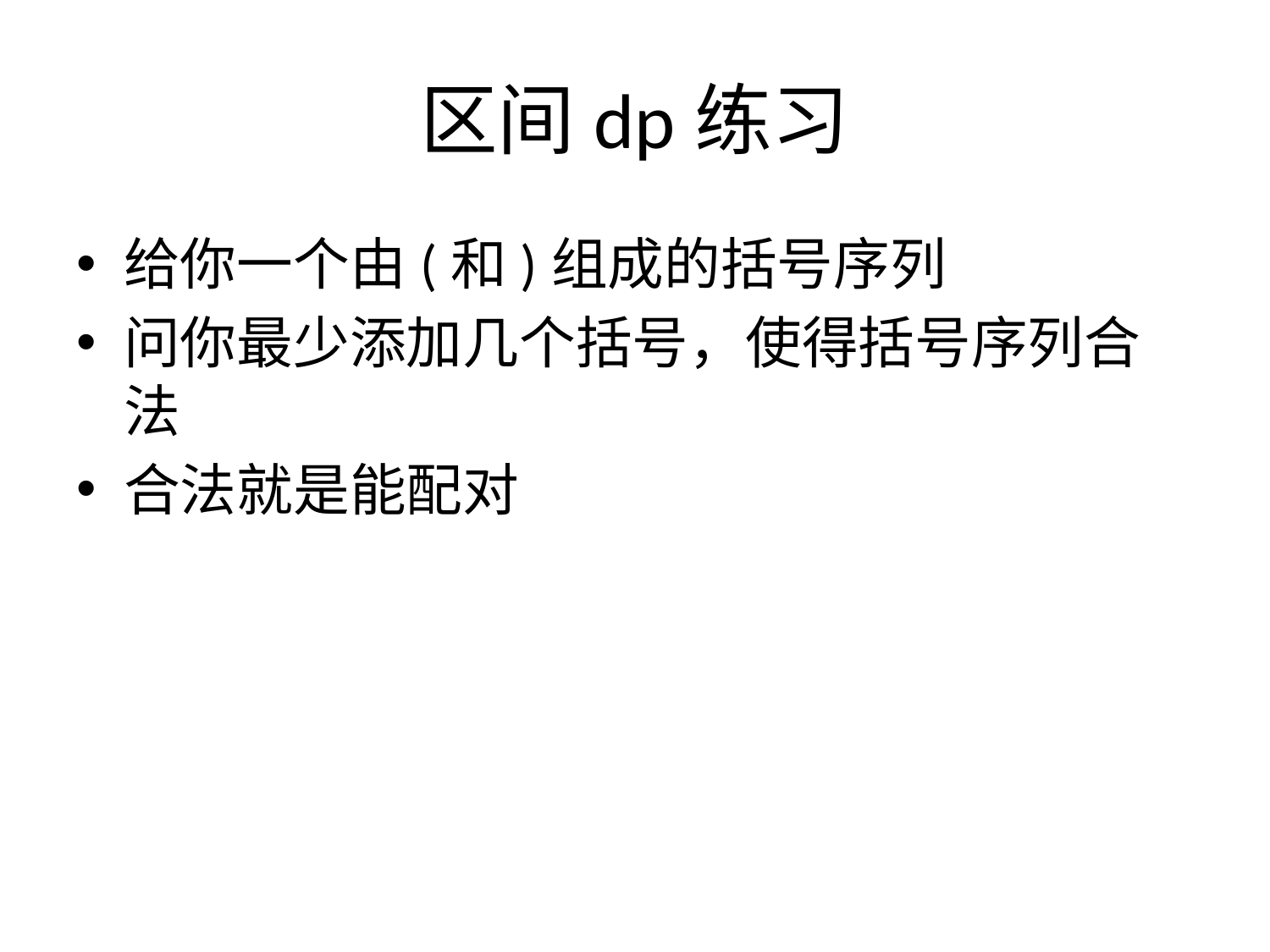

# 区间dp练习
给你一个由(和)组成的括号序列
问你最少添加几个括号，使得括号序列合法
合法就是能配对